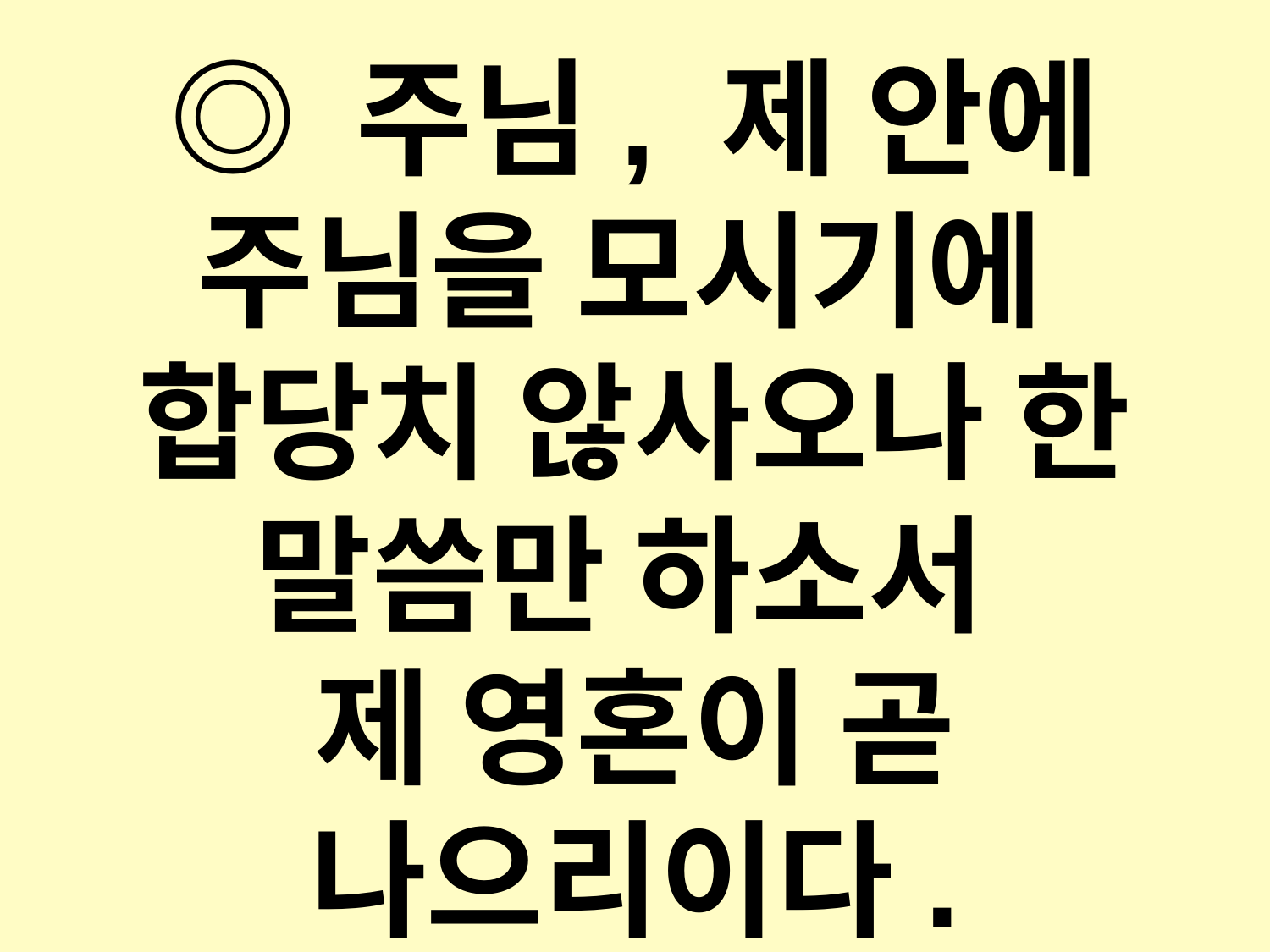

◎ 주님, 제 안에 주님을 모시기에
합당치 않사오나 한 말씀만 하소서
제 영혼이 곧 나으리이다.